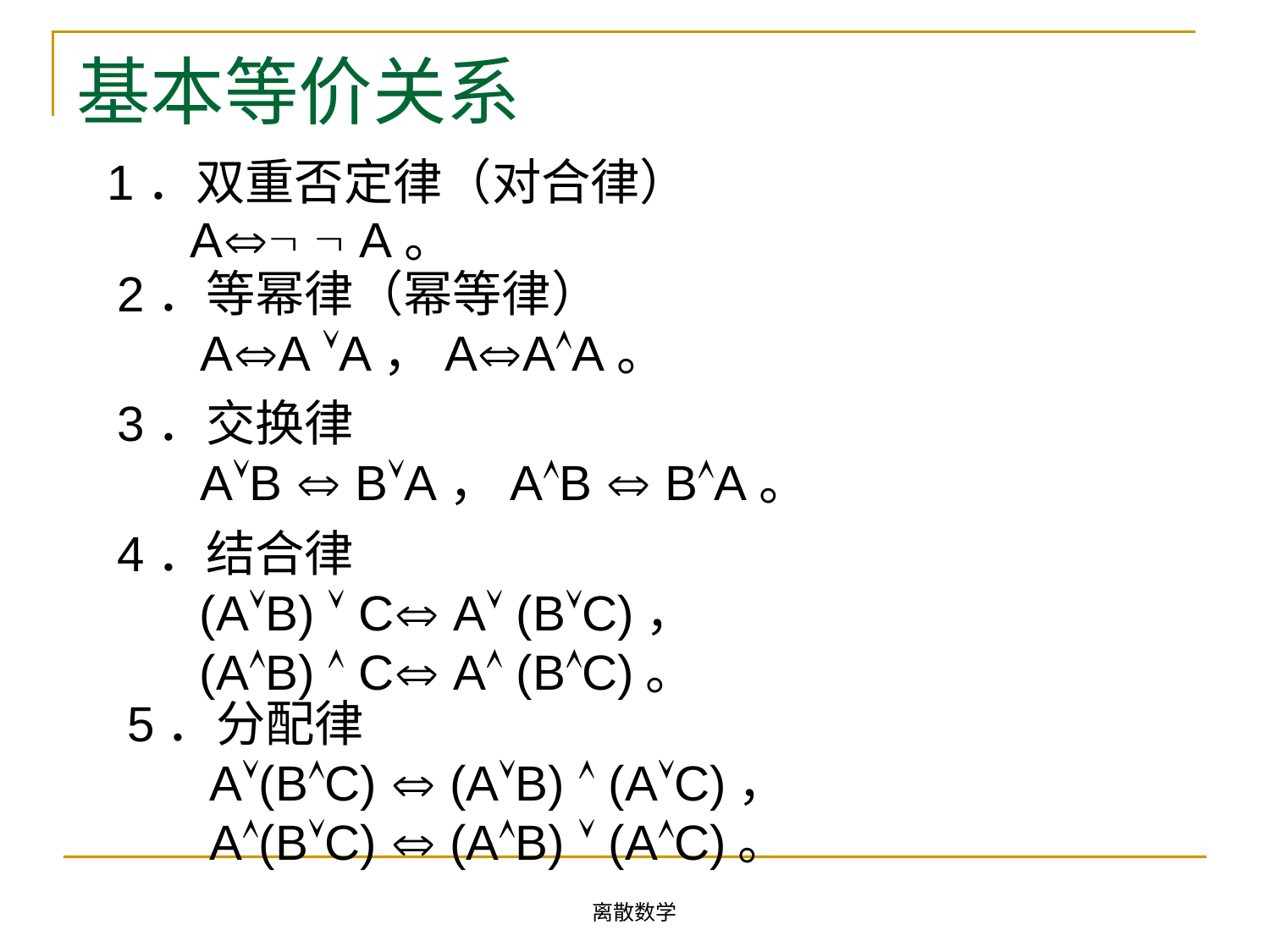

# 基本等价关系
      1．双重否定律（对合律）
            A⇔¬ ¬ A。

2．等幂律（幂等律）
      A⇔A ∨A，A⇔A∧A。
3．交换律
      A∨B ⇔ B∨A，A∧B ⇔ B∧A。
4．结合律
      (A∨B) ∨ C⇔ A∨ (B∨C)，
      (A∧B) ∧ C⇔ A∧ (B∧C)。
5．分配律
      A∨(B∧C) ⇔ (A∨B) ∧ (A∨C)，
      A∧(B∨C) ⇔ (A∧B) ∨ (A∧C)。

48
离散数学